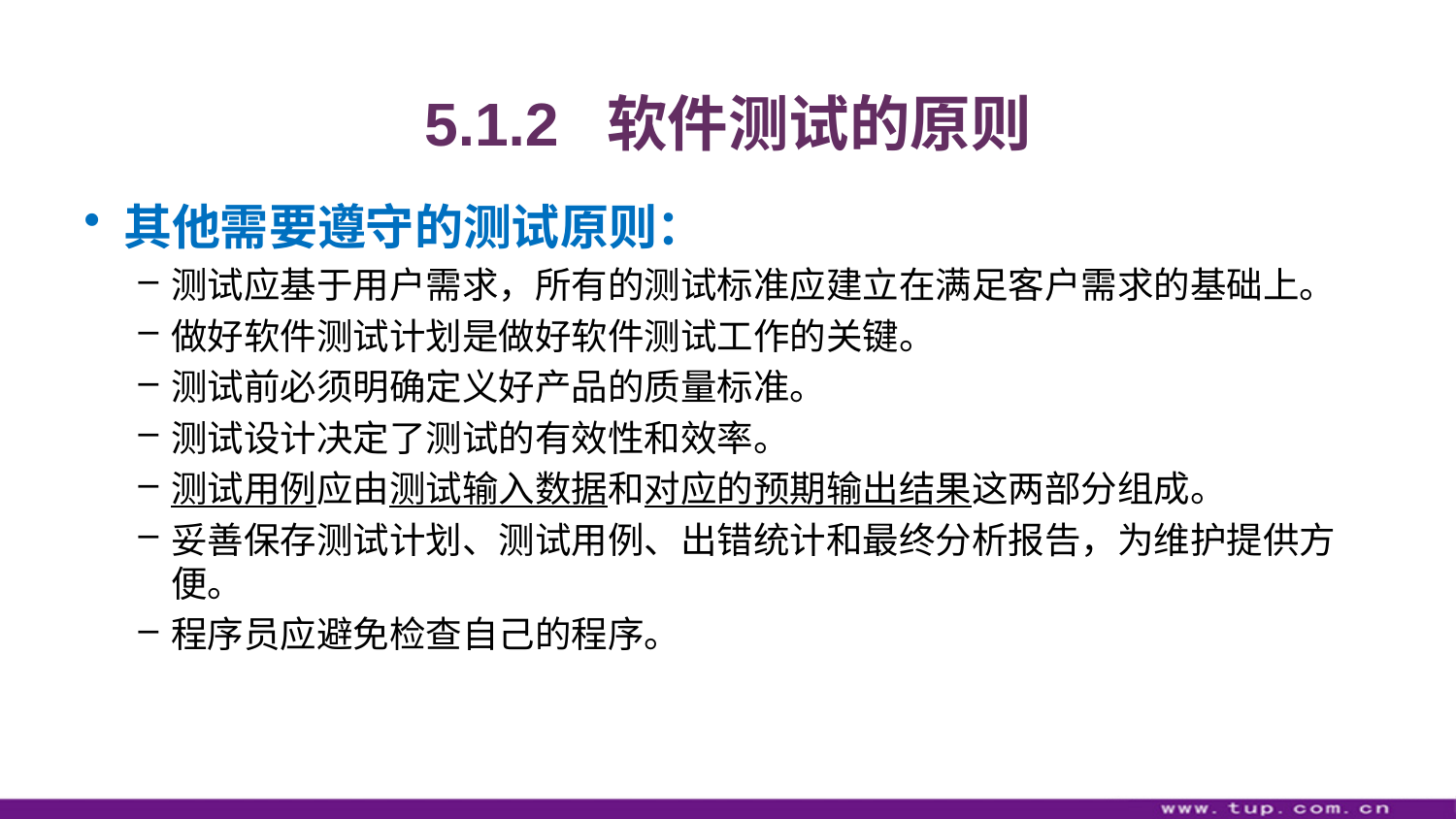

# 5.1.2  软件测试的原则
其他需要遵守的测试原则：
测试应基于用户需求，所有的测试标准应建立在满足客户需求的基础上。
做好软件测试计划是做好软件测试工作的关键。
测试前必须明确定义好产品的质量标准。
测试设计决定了测试的有效性和效率。
测试用例应由测试输入数据和对应的预期输出结果这两部分组成。
妥善保存测试计划、测试用例、出错统计和最终分析报告，为维护提供方便。
程序员应避免检查自己的程序。